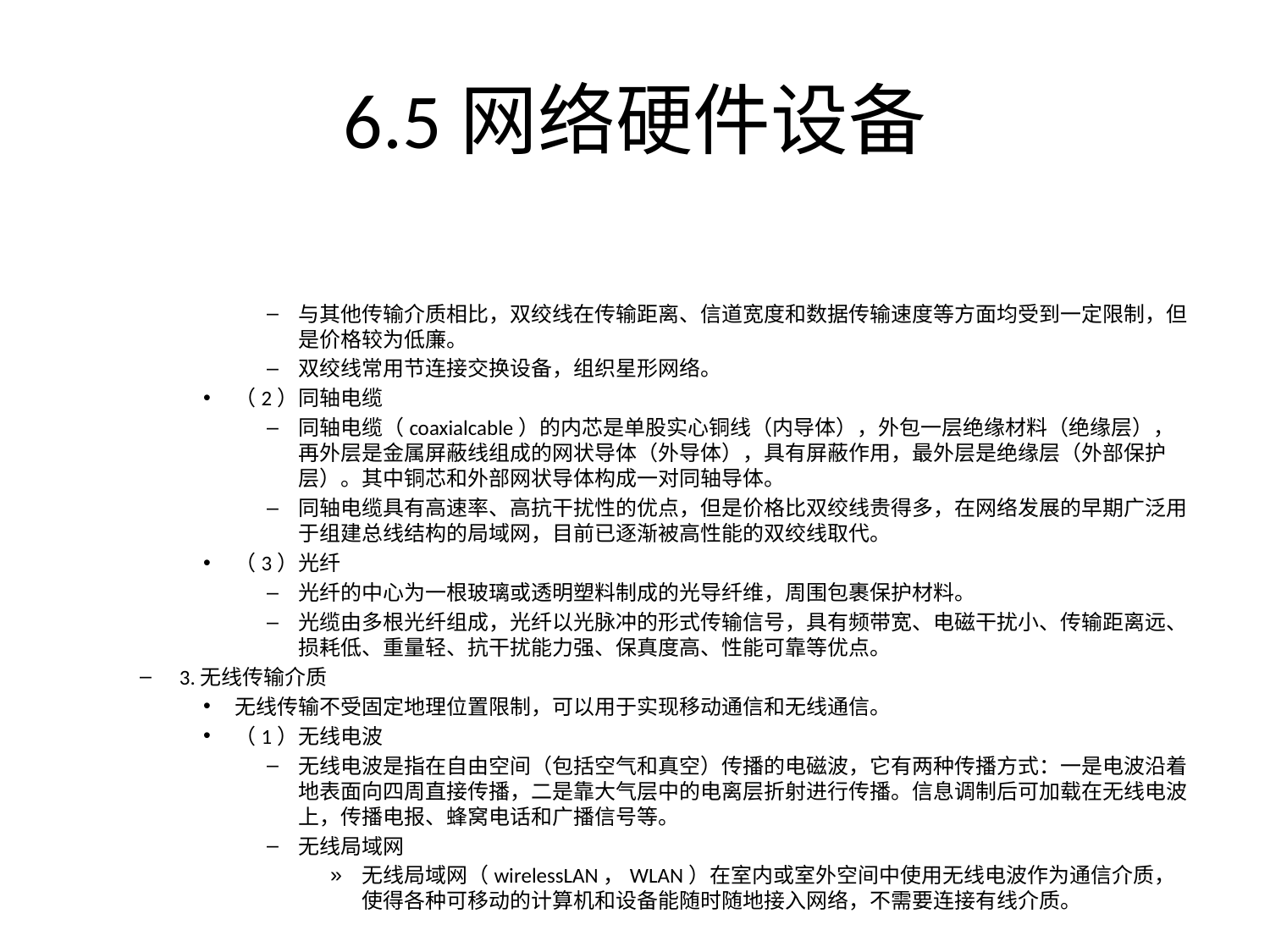

# 6.5网络硬件设备

与其他传输介质相比，双绞线在传输距离、信道宽度和数据传输速度等方面均受到一定限制，但是价格较为低廉。
双绞线常用节连接交换设备，组织星形网络。
（2）同轴电缆
同轴电缆（coaxialcable）的内芯是单股实心铜线（内导体），外包一层绝缘材料（绝缘层），再外层是金属屏蔽线组成的网状导体（外导体），具有屏蔽作用，最外层是绝缘层（外部保护层）。其中铜芯和外部网状导体构成一对同轴导体。
同轴电缆具有高速率、高抗干扰性的优点，但是价格比双绞线贵得多，在网络发展的早期广泛用于组建总线结构的局域网，目前已逐渐被高性能的双绞线取代。
（3）光纤
光纤的中心为一根玻璃或透明塑料制成的光导纤维，周围包裹保护材料。
光缆由多根光纤组成，光纤以光脉冲的形式传输信号，具有频带宽、电磁干扰小、传输距离远、损耗低、重量轻、抗干扰能力强、保真度高、性能可靠等优点。
3.无线传输介质
无线传输不受固定地理位置限制，可以用于实现移动通信和无线通信。
（1）无线电波
无线电波是指在自由空间（包括空气和真空）传播的电磁波，它有两种传播方式：一是电波沿着地表面向四周直接传播，二是靠大气层中的电离层折射进行传播。信息调制后可加载在无线电波上，传播电报、蜂窝电话和广播信号等。
无线局域网
无线局域网（wirelessLAN，WLAN）在室内或室外空间中使用无线电波作为通信介质，使得各种可移动的计算机和设备能随时随地接入网络，不需要连接有线介质。